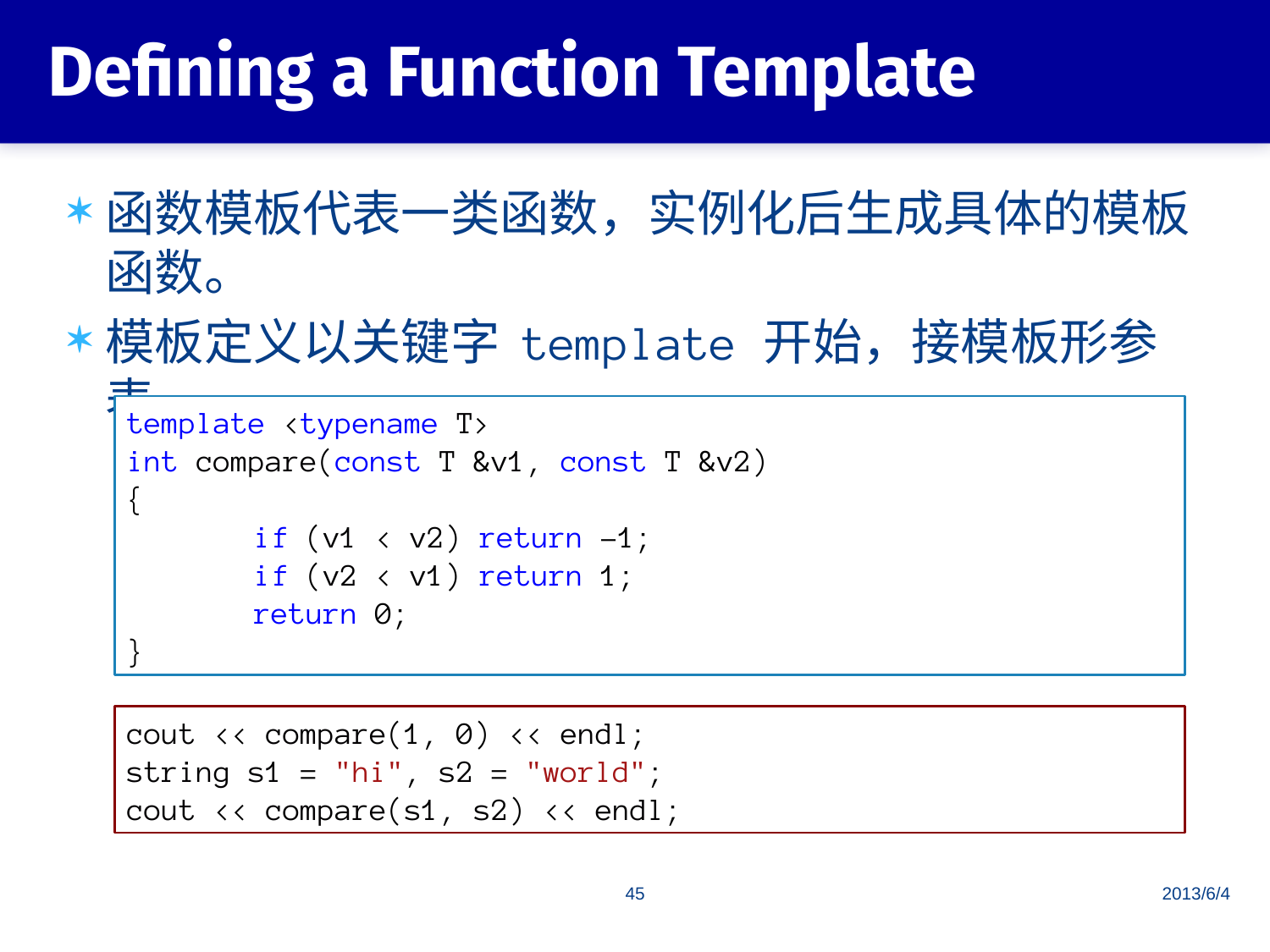

# Defining a Function Template
函数模板代表一类函数，实例化后生成具体的模板函数。
模板定义以关键字 template 开始，接模板形参表
template <typename T>
int compare(const T &v1, const T &v2)
{
	if (v1 < v2) return -1;
	if (v2 < v1) return 1;
	return 0;
}
cout << compare(1, 0) << endl;
string s1 = "hi", s2 = "world";
cout << compare(s1, s2) << endl;
45
2013/6/4